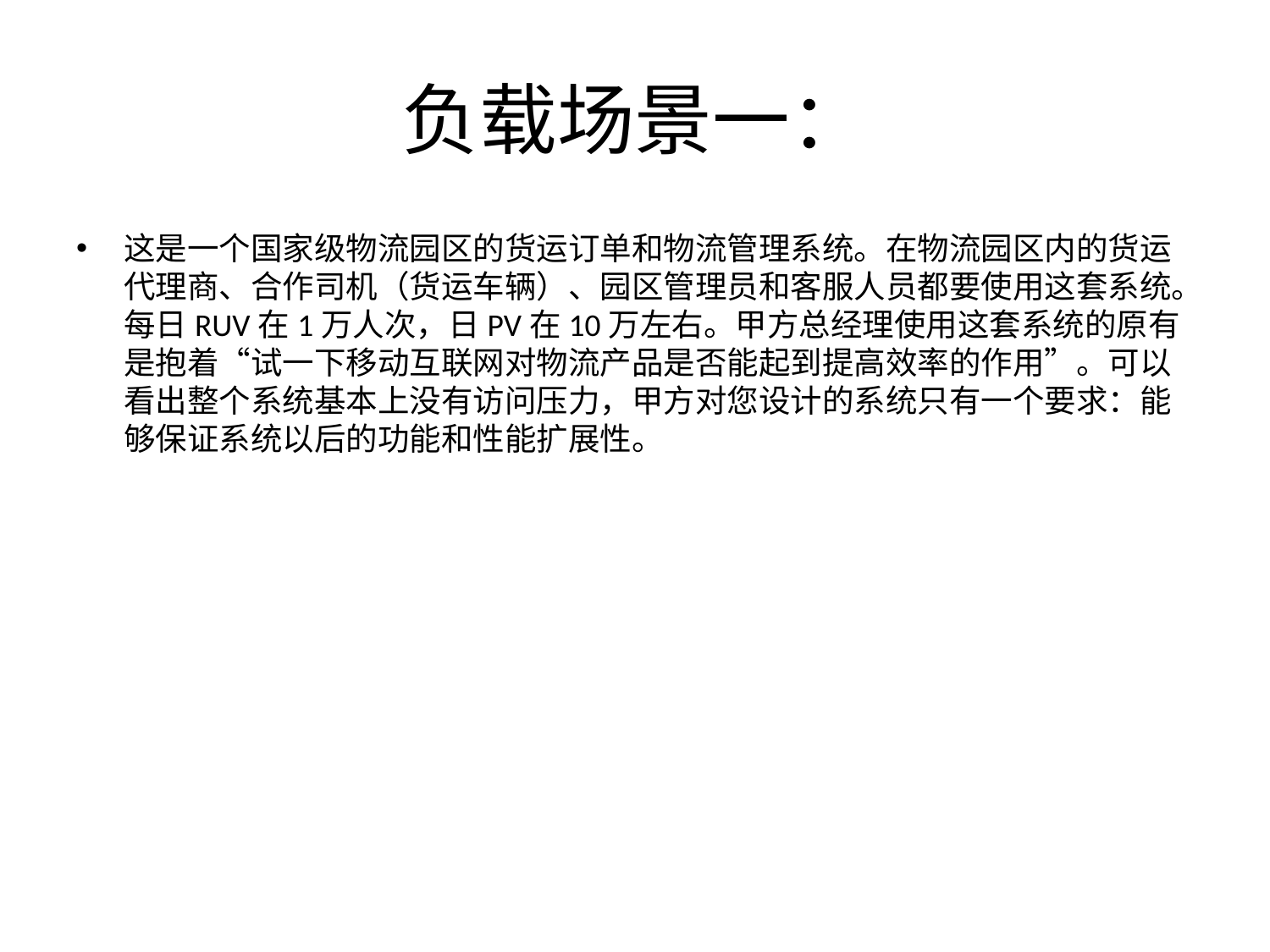

# 负载场景一：
这是一个国家级物流园区的货运订单和物流管理系统。在物流园区内的货运代理商、合作司机（货运车辆）、园区管理员和客服人员都要使用这套系统。每日RUV在1万人次，日PV在10万左右。甲方总经理使用这套系统的原有是抱着“试一下移动互联网对物流产品是否能起到提高效率的作用”。可以看出整个系统基本上没有访问压力，甲方对您设计的系统只有一个要求：能够保证系统以后的功能和性能扩展性。